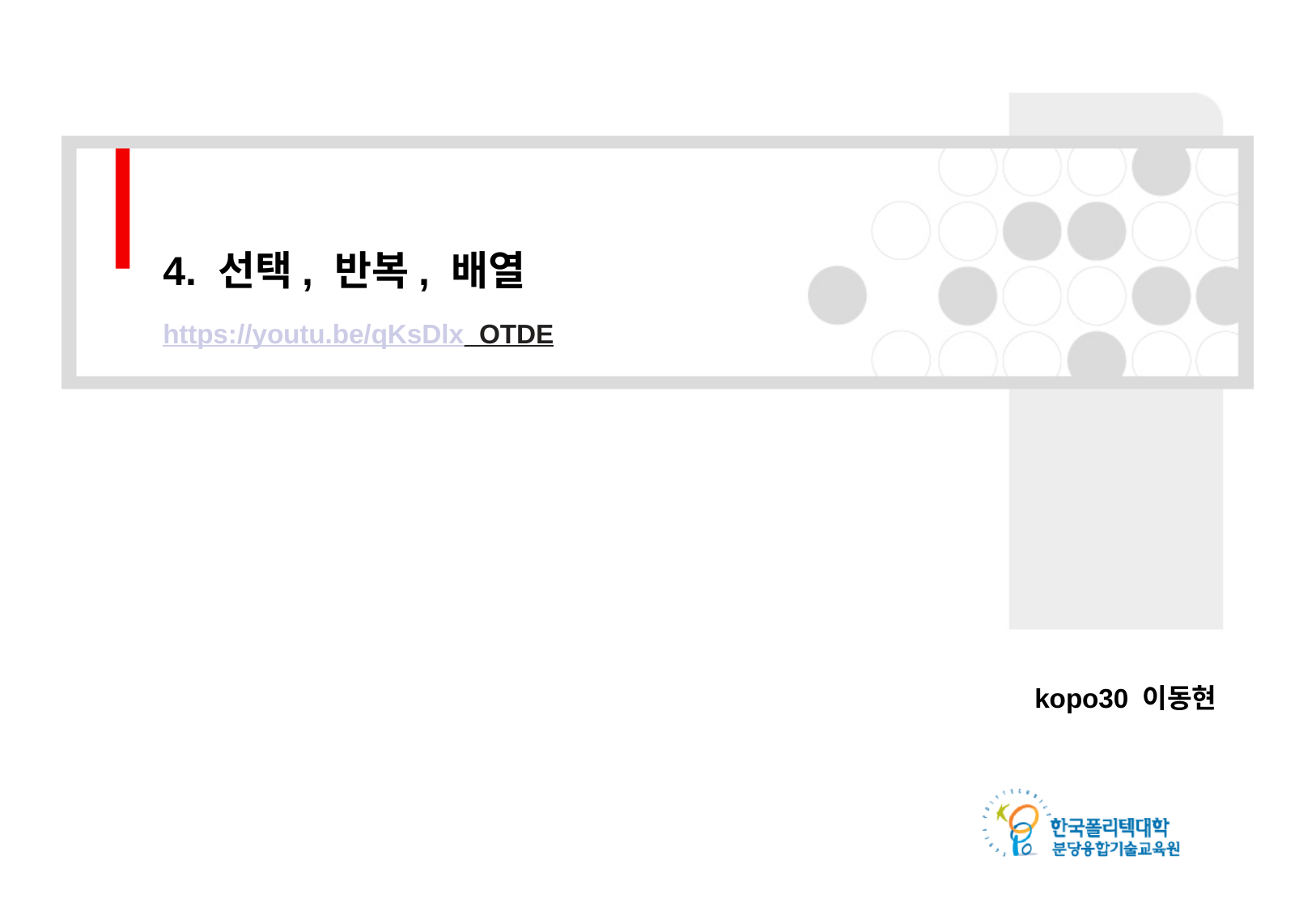

4. 선택, 반복, 배열
https://youtu.be/qKsDlx_OTDE
kopo30 이동현